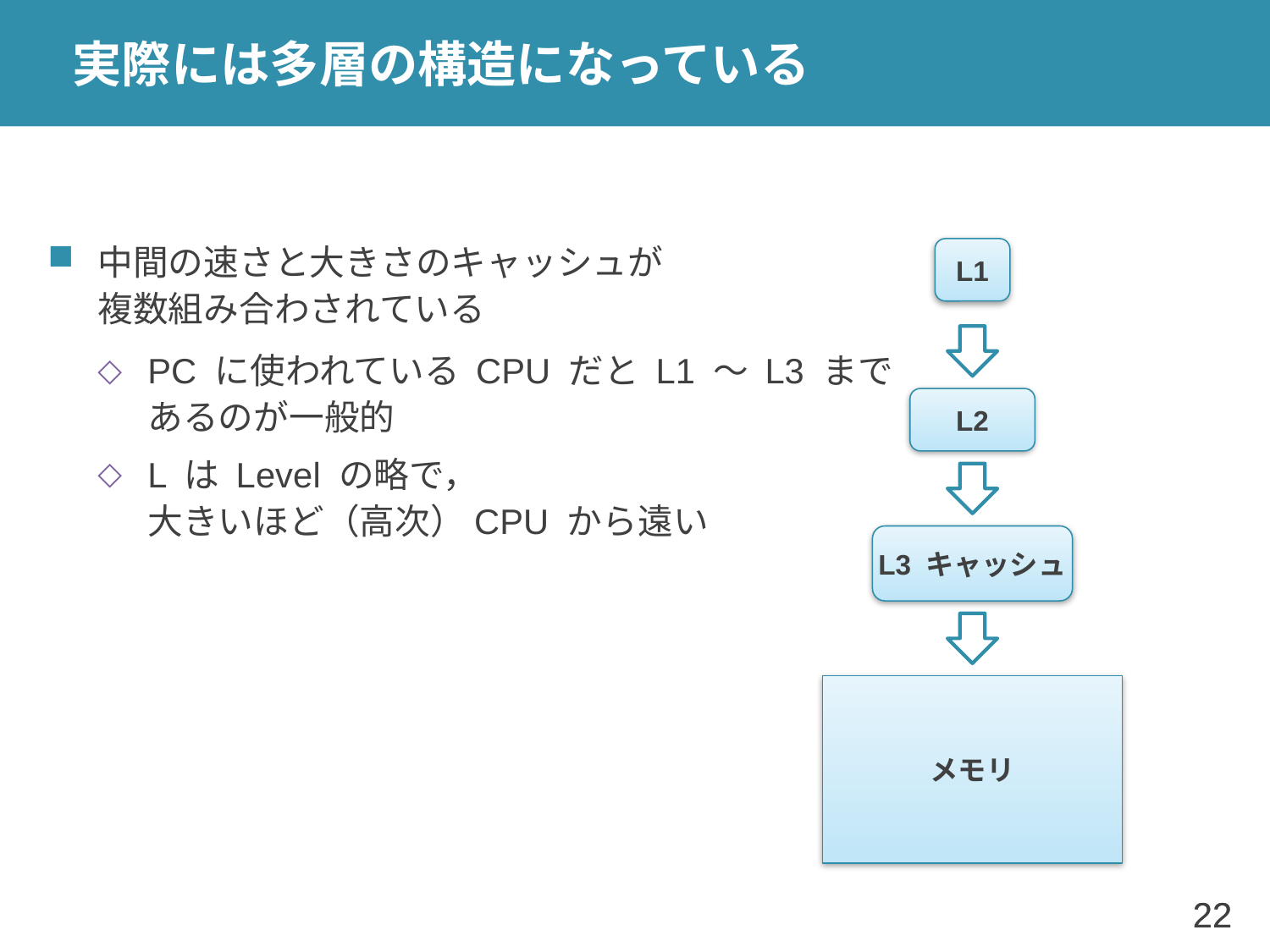

# 実際には多層の構造になっている
中間の速さと大きさのキャッシュが
複数組み合わされている
PC に使われている CPU だと L1 ～ L3 まで
あるのが一般的
L は Level の略で，
大きいほど（高次）CPU から遠い
L1

L2

L3 キャッシュ

メモリ